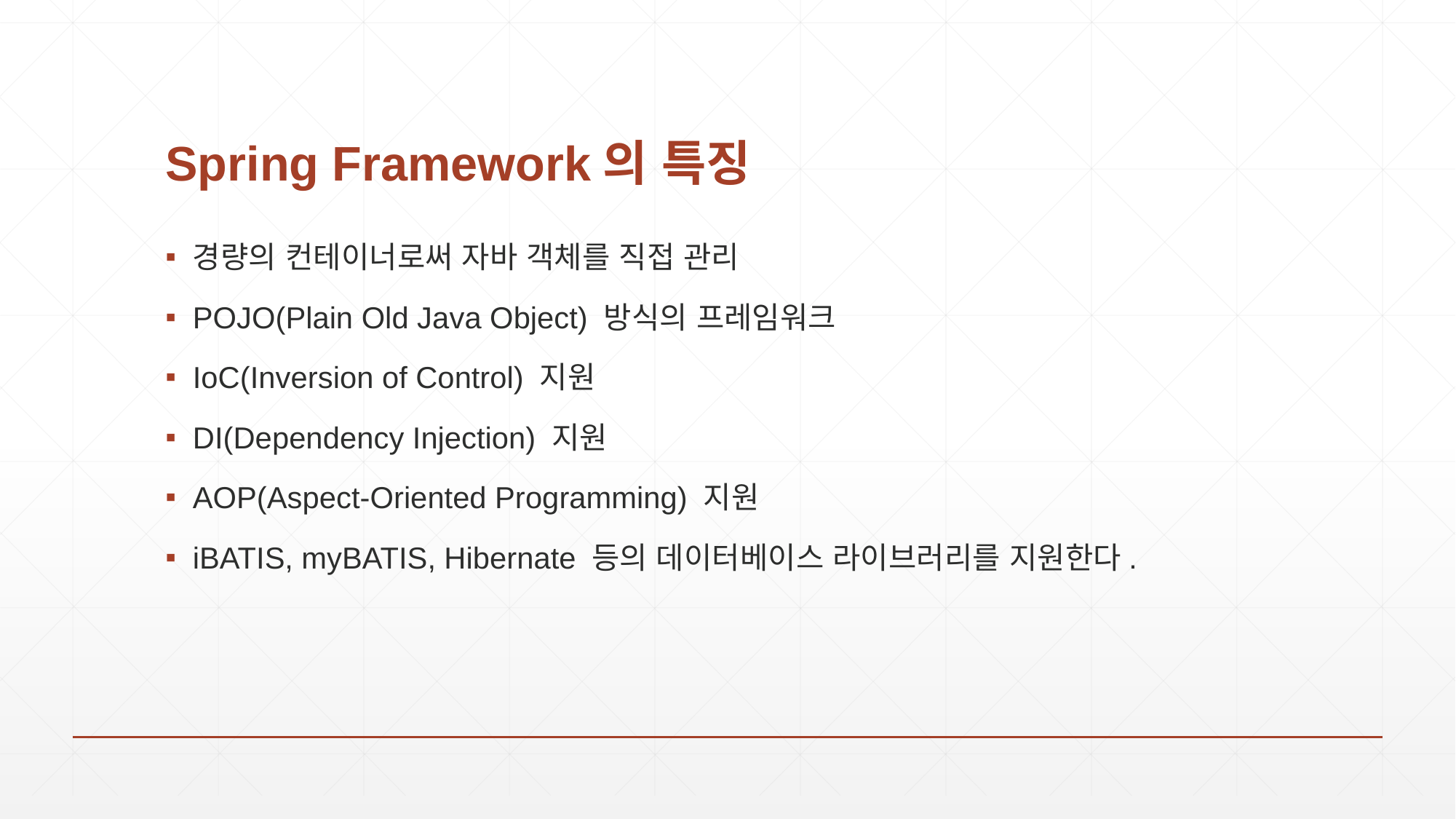

# Spring Framework의 특징
경량의 컨테이너로써 자바 객체를 직접 관리
POJO(Plain Old Java Object) 방식의 프레임워크
IoC(Inversion of Control) 지원
DI(Dependency Injection) 지원
AOP(Aspect-Oriented Programming) 지원
iBATIS, myBATIS, Hibernate 등의 데이터베이스 라이브러리를 지원한다.